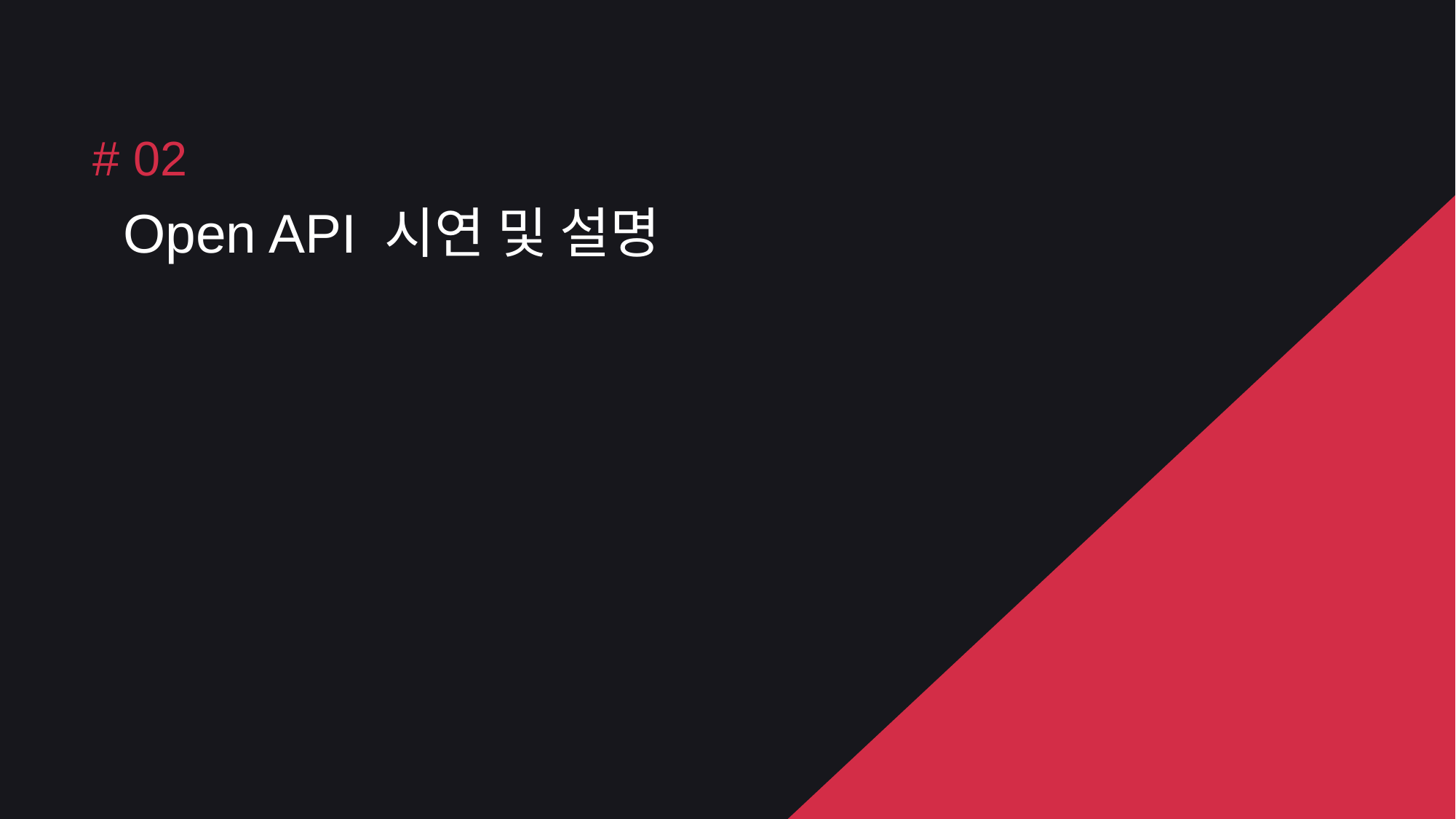

# 02
  Open API 시연 및 설명